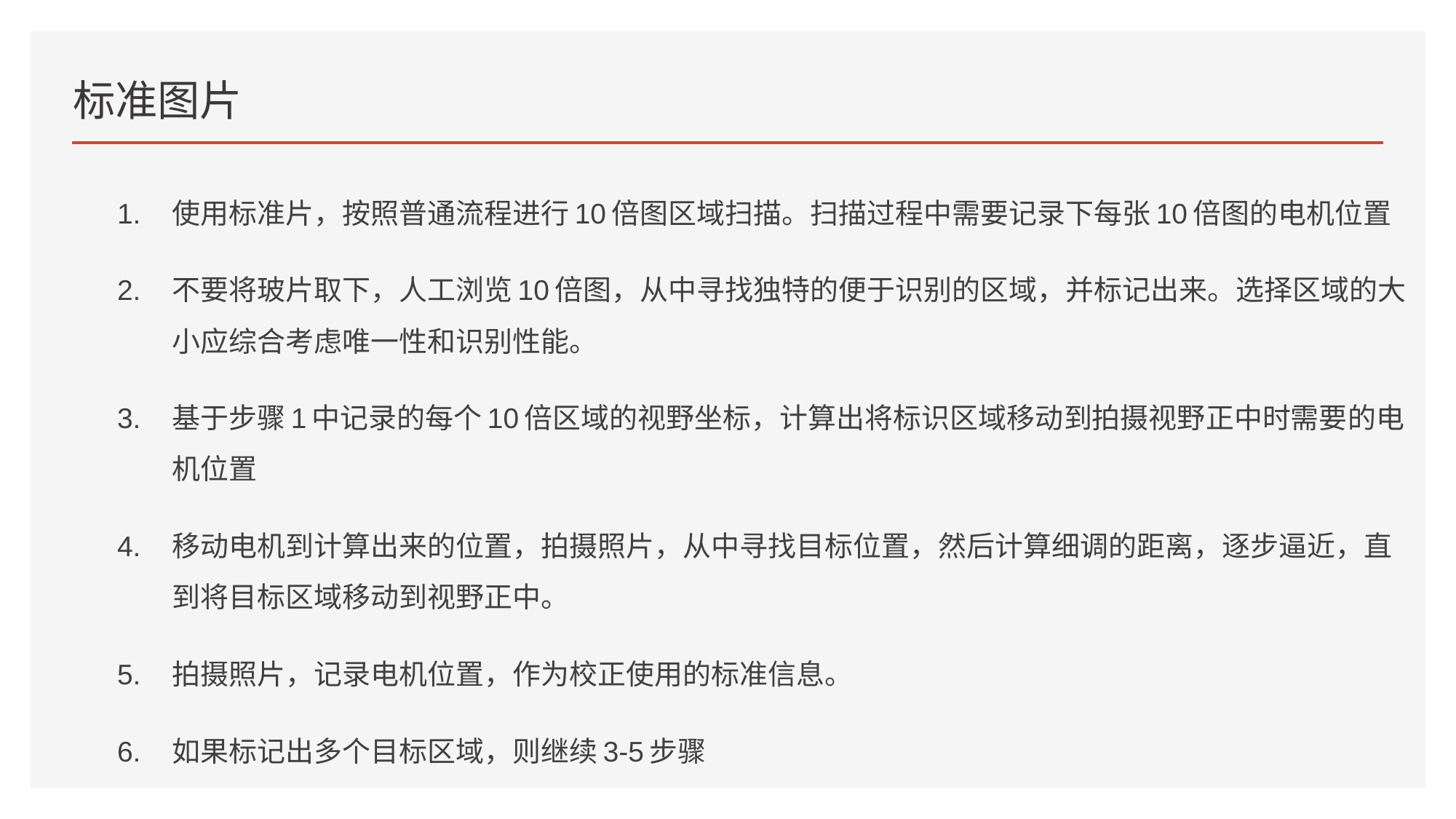

# 标准图片
使用标准片，按照普通流程进行10倍图区域扫描。扫描过程中需要记录下每张10倍图的电机位置
不要将玻片取下，人工浏览10倍图，从中寻找独特的便于识别的区域，并标记出来。选择区域的大小应综合考虑唯一性和识别性能。
基于步骤1中记录的每个10倍区域的视野坐标，计算出将标识区域移动到拍摄视野正中时需要的电机位置
移动电机到计算出来的位置，拍摄照片，从中寻找目标位置，然后计算细调的距离，逐步逼近，直到将目标区域移动到视野正中。
拍摄照片，记录电机位置，作为校正使用的标准信息。
如果标记出多个目标区域，则继续3-5步骤